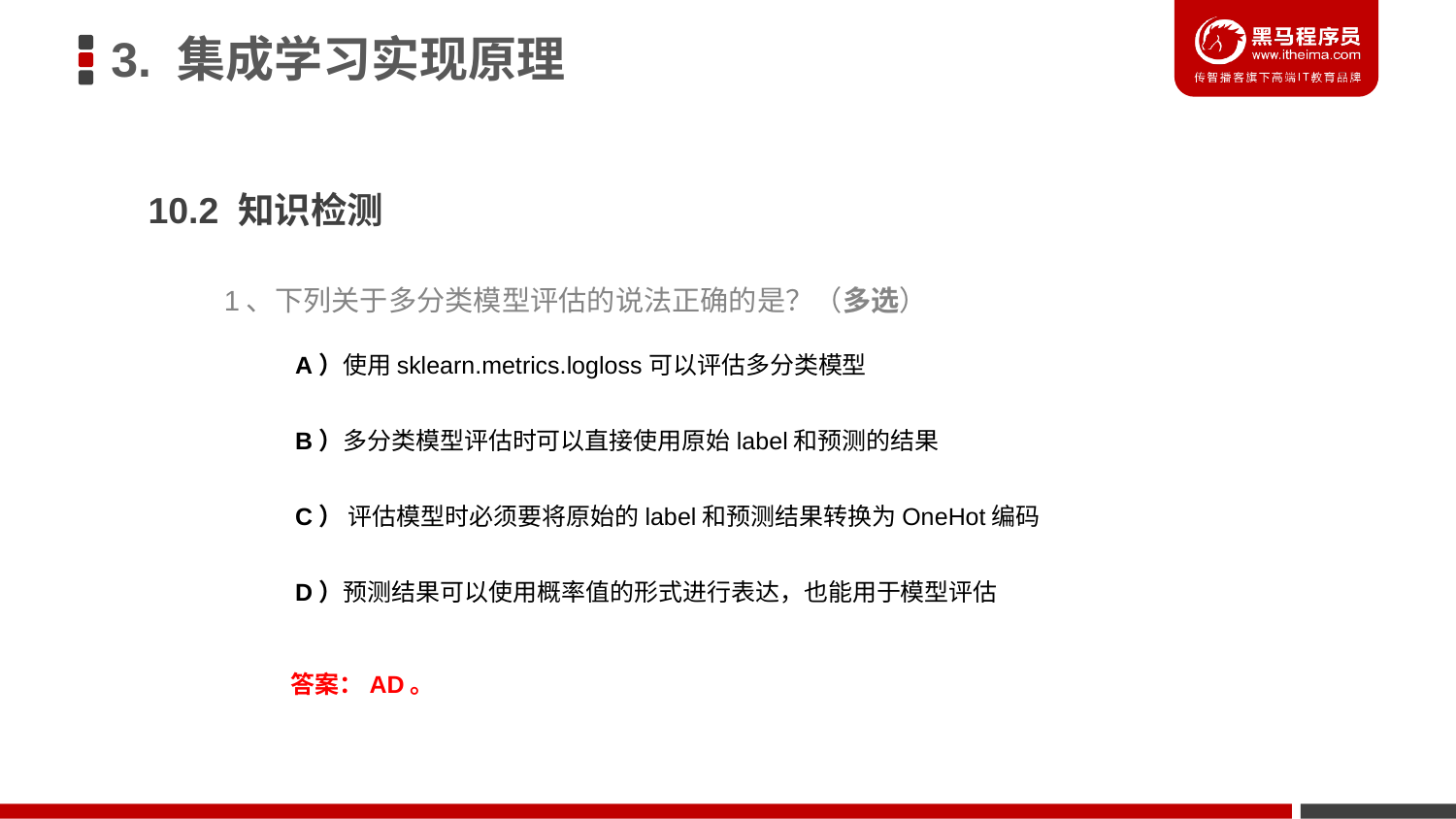

3. 集成学习实现原理
10.2 知识检测
1、下列关于多分类模型评估的说法正确的是？（多选）
A）使用sklearn.metrics.logloss可以评估多分类模型

B）多分类模型评估时可以直接使用原始label和预测的结果

C） 评估模型时必须要将原始的label和预测结果转换为OneHot编码

D）预测结果可以使用概率值的形式进行表达，也能用于模型评估
答案：AD。